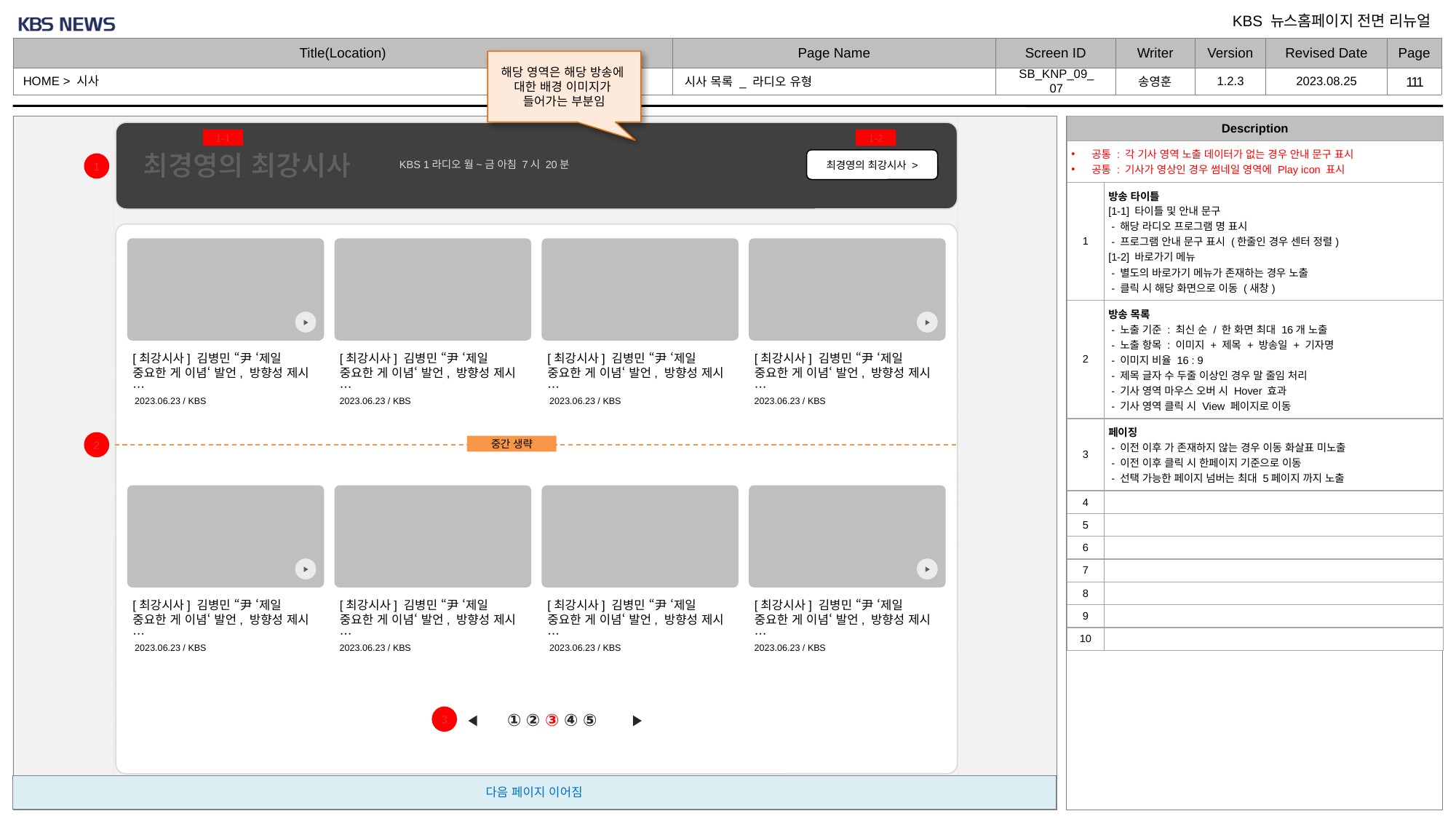

해당 영역은 해당 방송에
대한 배경 이미지가
들어가는 부분임
HOME > 시사
SB_KNP_09_07
# 시사 목록 _ 라디오 유형
| Description |  |
| --- | --- |
| 공통 : 각 기사 영역 노출 데이터가 없는 경우 안내 문구 표시 공통 : 기사가 영상인 경우 썸네일 영역에 Play icon 표시 |  |
| 1 | 방송 타이틀 [1-1] 타이틀 및 안내 문구 - 해당 라디오 프로그램 명 표시 - 프로그램 안내 문구 표시 (한줄인 경우 센터 정렬) [1-2] 바로가기 메뉴 - 별도의 바로가기 메뉴가 존재하는 경우 노출 - 클릭 시 해당 화면으로 이동 (새창) |
| 2 | 방송 목록 - 노출 기준 : 최신 순 / 한 화면 최대 16개 노출 - 노출 항목 : 이미지 + 제목 + 방송일 + 기자명 - 이미지 비율 16 : 9 - 제목 글자 수 두줄 이상인 경우 말 줄임 처리 - 기사 영역 마우스 오버 시 Hover 효과 - 기사 영역 클릭 시 View 페이지로 이동 |
| 3 | 페이징 - 이전 이후 가 존재하지 않는 경우 이동 화살표 미노출 - 이전 이후 클릭 시 한페이지 기준으로 이동 - 선택 가능한 페이지 넘버는 최대 5페이지 까지 노출 |
| 4 |  |
| 5 |  |
| 6 |  |
| 7 |  |
| 8 |  |
| 9 |  |
| 10 |  |

1-1
1-2
최경영의 최강시사
최경영의 최강시사 >
KBS 1라디오 월~금 아침 7시 20분
1

 ▶
 ▶
[최강시사] 김병민 “尹 ‘제일 중요한 게 이념‘ 발언, 방향성 제시…
[최강시사] 김병민 “尹 ‘제일 중요한 게 이념‘ 발언, 방향성 제시…
[최강시사] 김병민 “尹 ‘제일 중요한 게 이념‘ 발언, 방향성 제시…
[최강시사] 김병민 “尹 ‘제일 중요한 게 이념‘ 발언, 방향성 제시…
2023.06.23 / KBS
2023.06.23 / KBS
2023.06.23 / KBS
2023.06.23 / KBS
2
중간 생략

 ▶
 ▶
[최강시사] 김병민 “尹 ‘제일 중요한 게 이념‘ 발언, 방향성 제시…
[최강시사] 김병민 “尹 ‘제일 중요한 게 이념‘ 발언, 방향성 제시…
[최강시사] 김병민 “尹 ‘제일 중요한 게 이념‘ 발언, 방향성 제시…
[최강시사] 김병민 “尹 ‘제일 중요한 게 이념‘ 발언, 방향성 제시…
2023.06.23 / KBS
2023.06.23 / KBS
2023.06.23 / KBS
2023.06.23 / KBS
◀
① ② ③ ④ ⑤
▶
3